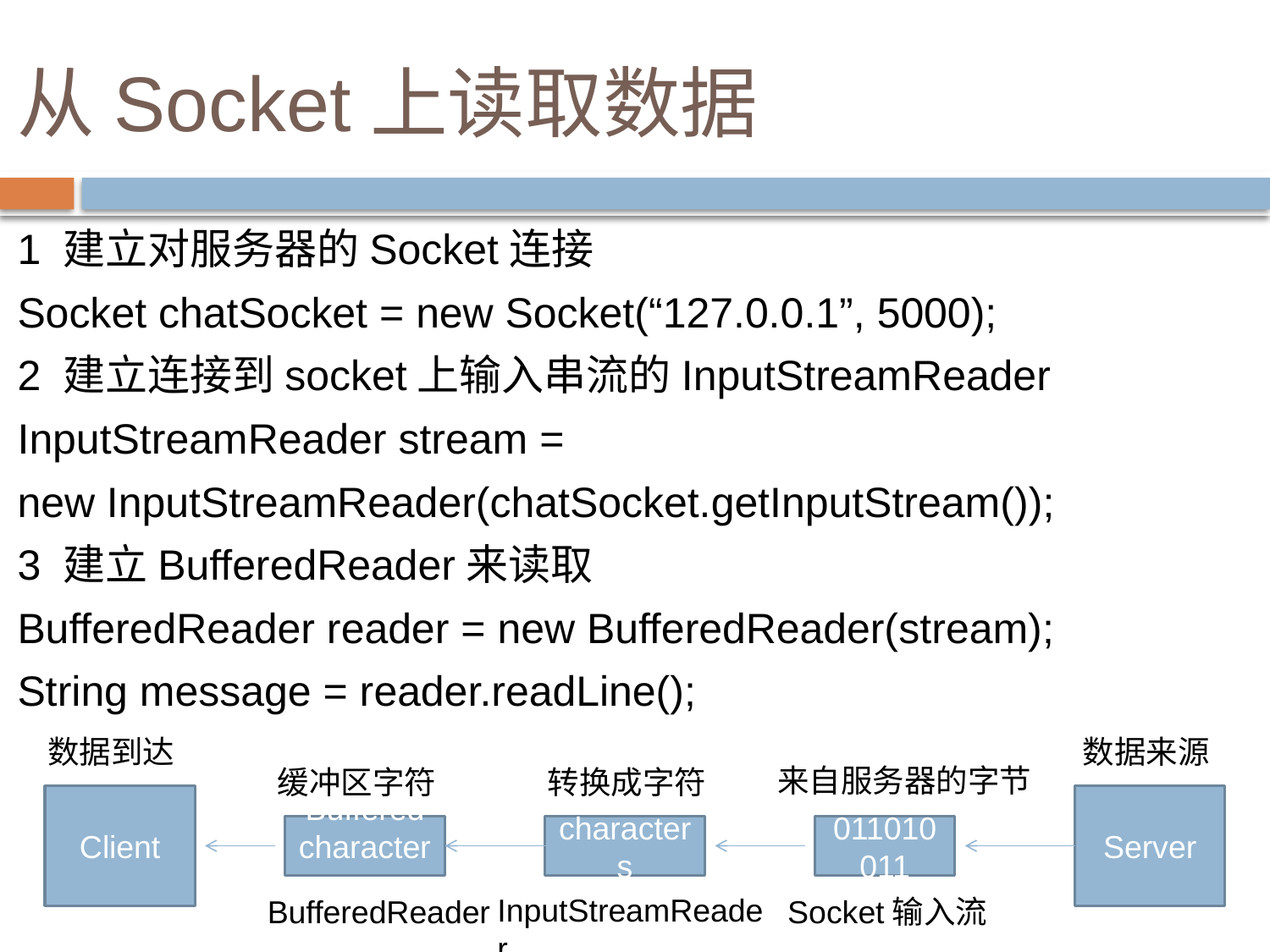

# 从Socket上读取数据
1 建立对服务器的Socket连接
Socket chatSocket = new Socket(“127.0.0.1”, 5000);
2 建立连接到socket上输入串流的InputStreamReader
InputStreamReader stream =
new InputStreamReader(chatSocket.getInputStream());
3 建立BufferedReader来读取
BufferedReader reader = new BufferedReader(stream);
String message = reader.readLine();
数据到达
数据来源
来自服务器的字节
缓冲区字符
转换成字符
Client
Server
Buffered characters
characters
011010011
InputStreamReader
BufferedReader
Socket输入流